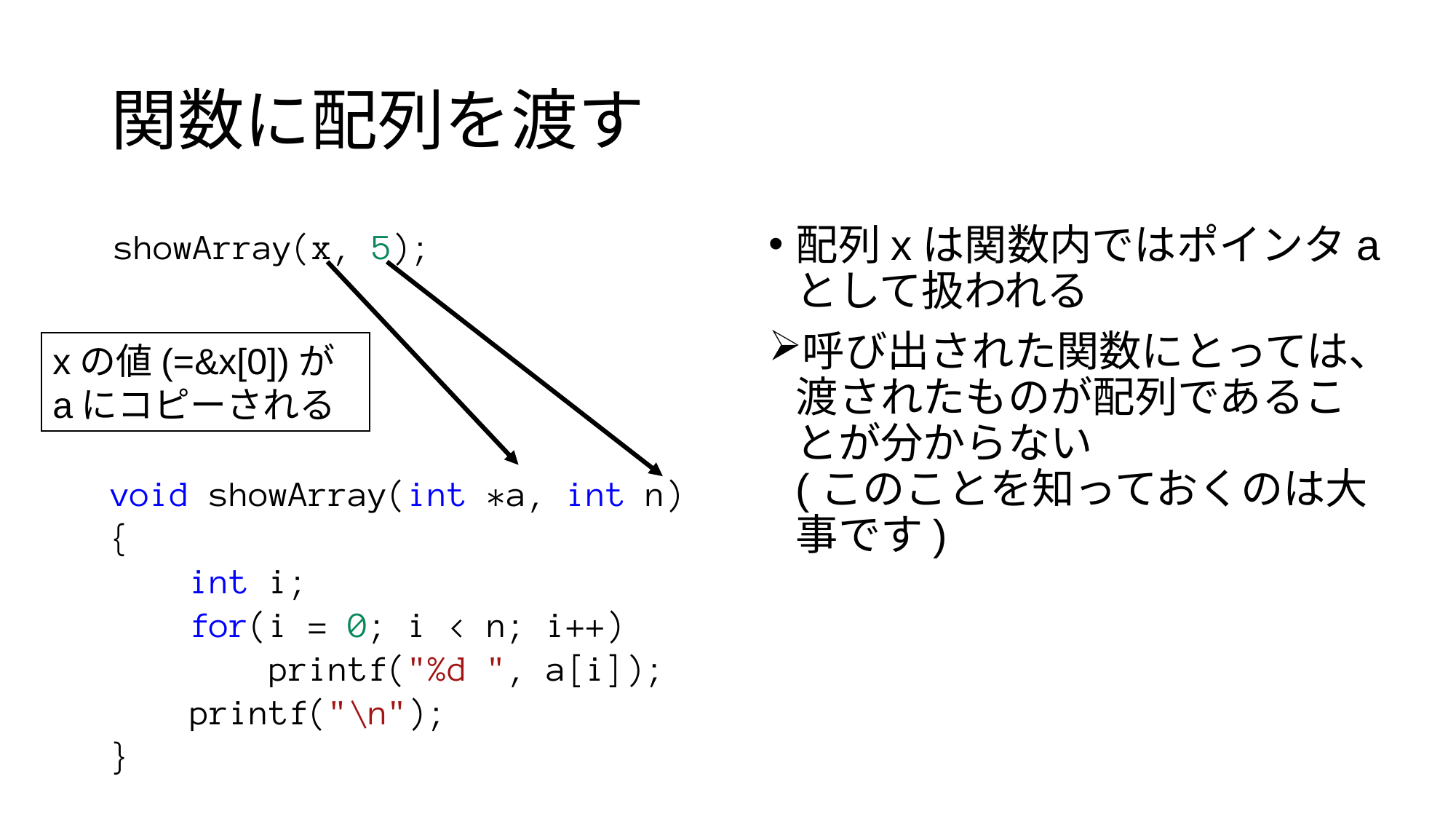

# 関数に配列を渡す
showArray(x, 5);
配列xは関数内ではポインタaとして扱われる
呼び出された関数にとっては、渡されたものが配列であることが分からない
(このことを知っておくのは大事です)
xの値(=&x[0])がaにコピーされる
void showArray(int *a, int n)
{
    int i;
    for(i = 0; i < n; i++)
        printf("%d ", a[i]);
    printf("\n");
}